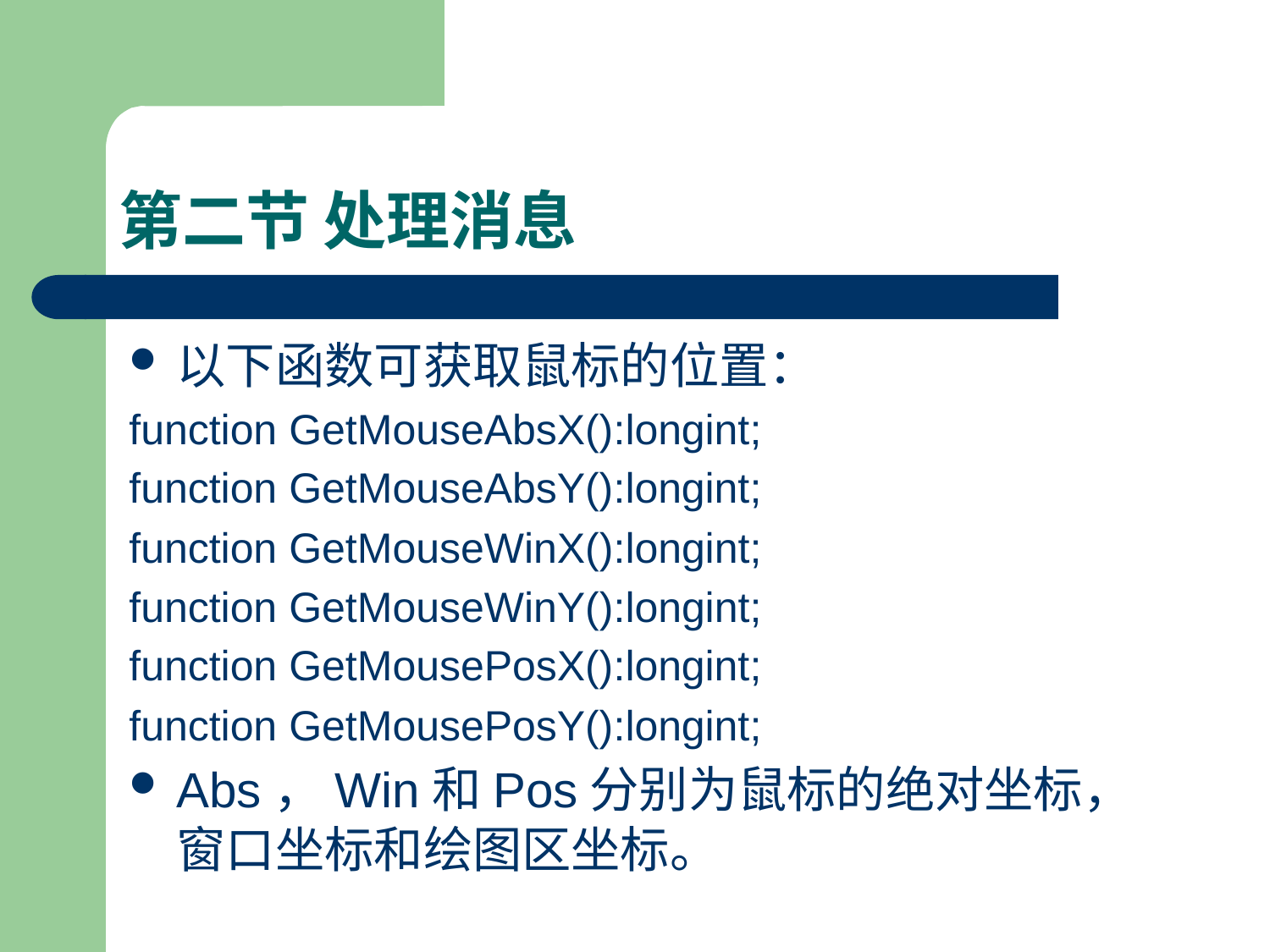

# 第二节 处理消息
以下函数可获取鼠标的位置：
function GetMouseAbsX():longint;
function GetMouseAbsY():longint;
function GetMouseWinX():longint;
function GetMouseWinY():longint;
function GetMousePosX():longint;
function GetMousePosY():longint;
Abs，Win和Pos分别为鼠标的绝对坐标，窗口坐标和绘图区坐标。